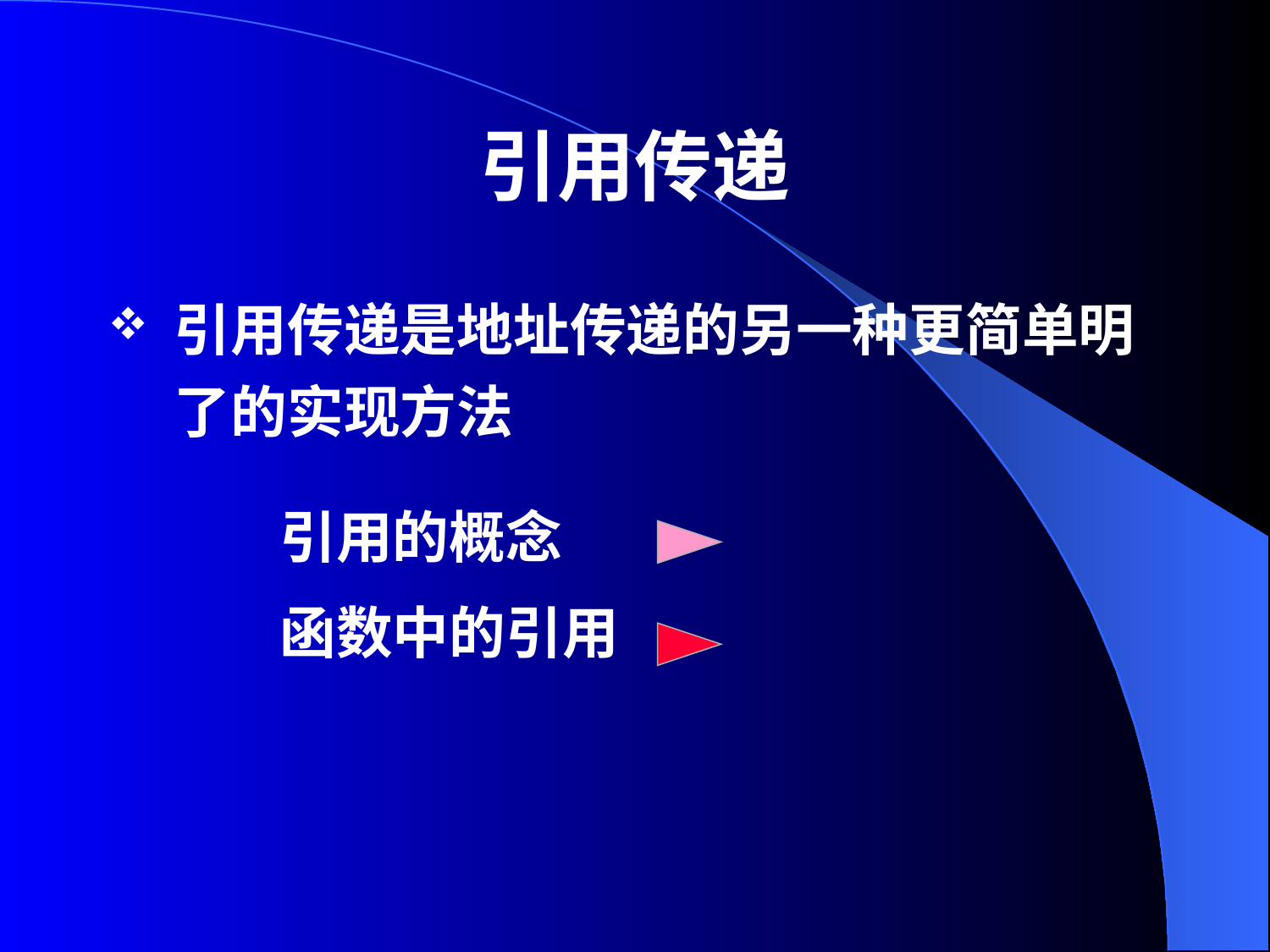

# 引用传递
引用传递是地址传递的另一种更简单明了的实现方法
引用的概念
函数中的引用